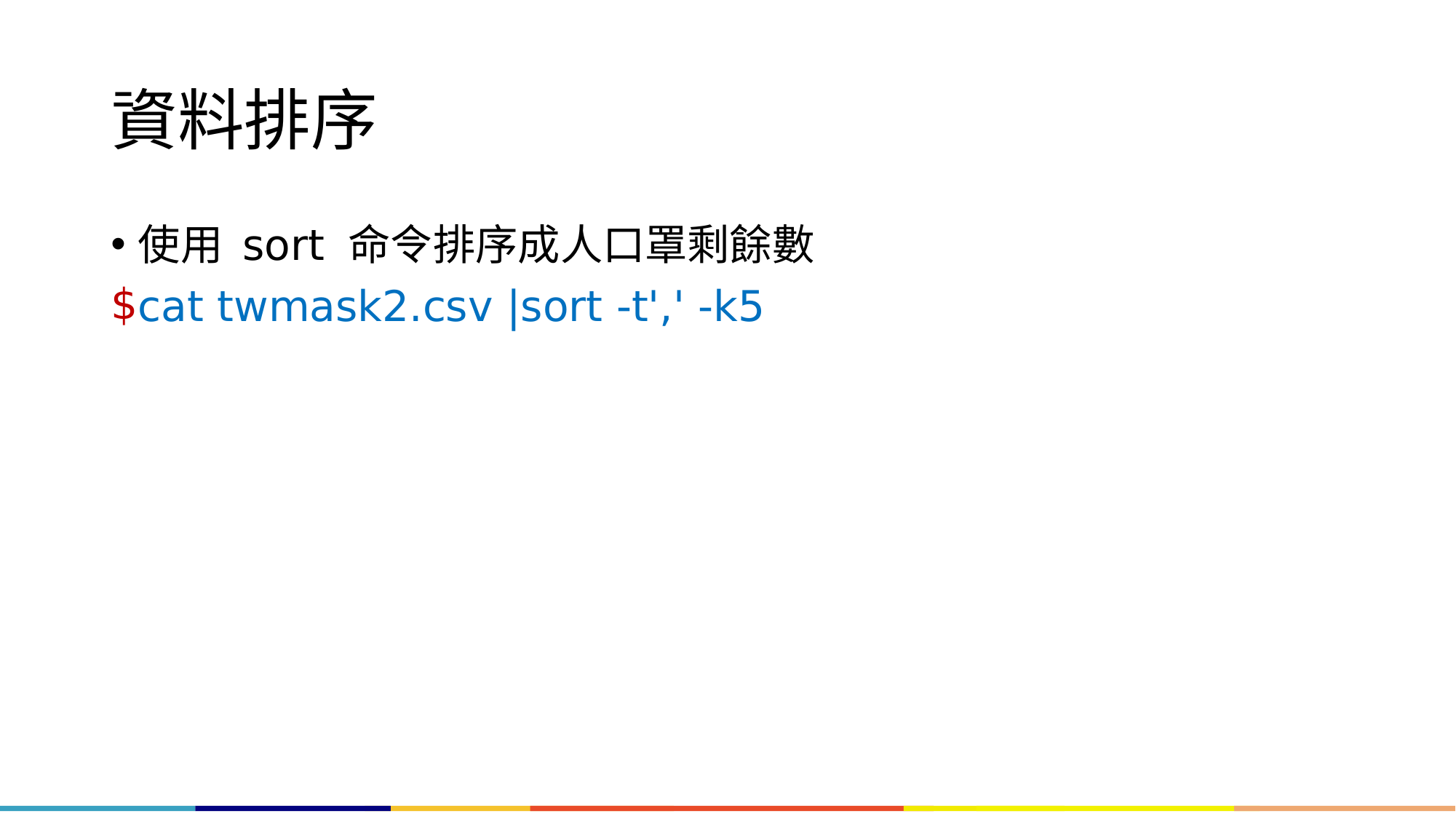

# 資料排序
使用 sort 命令排序成人口罩剩餘數
cat twmask2.csv |sort -t',' -k5